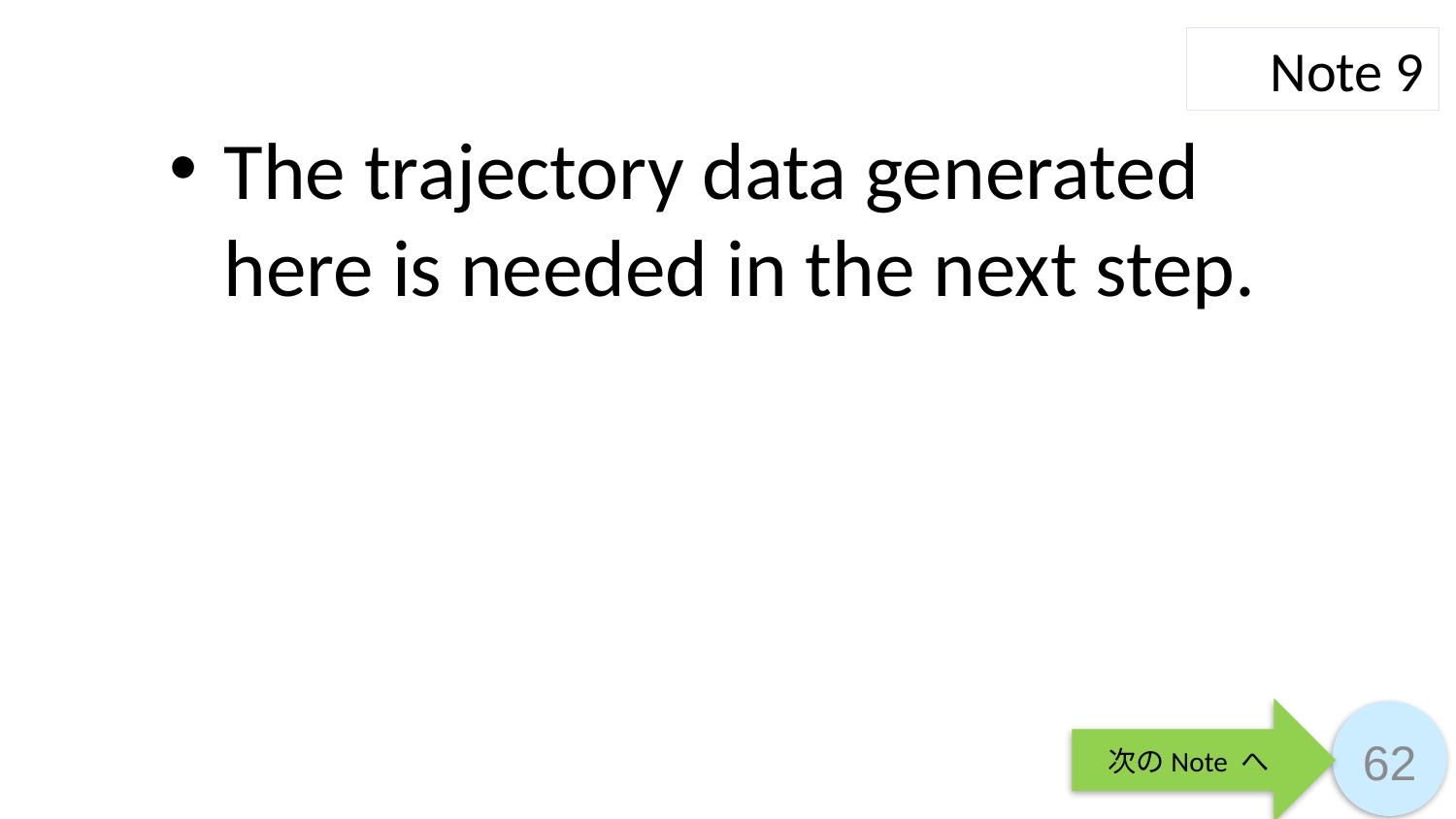

Note 9
The trajectory data generated here is needed in the next step.
次のNote へ
62